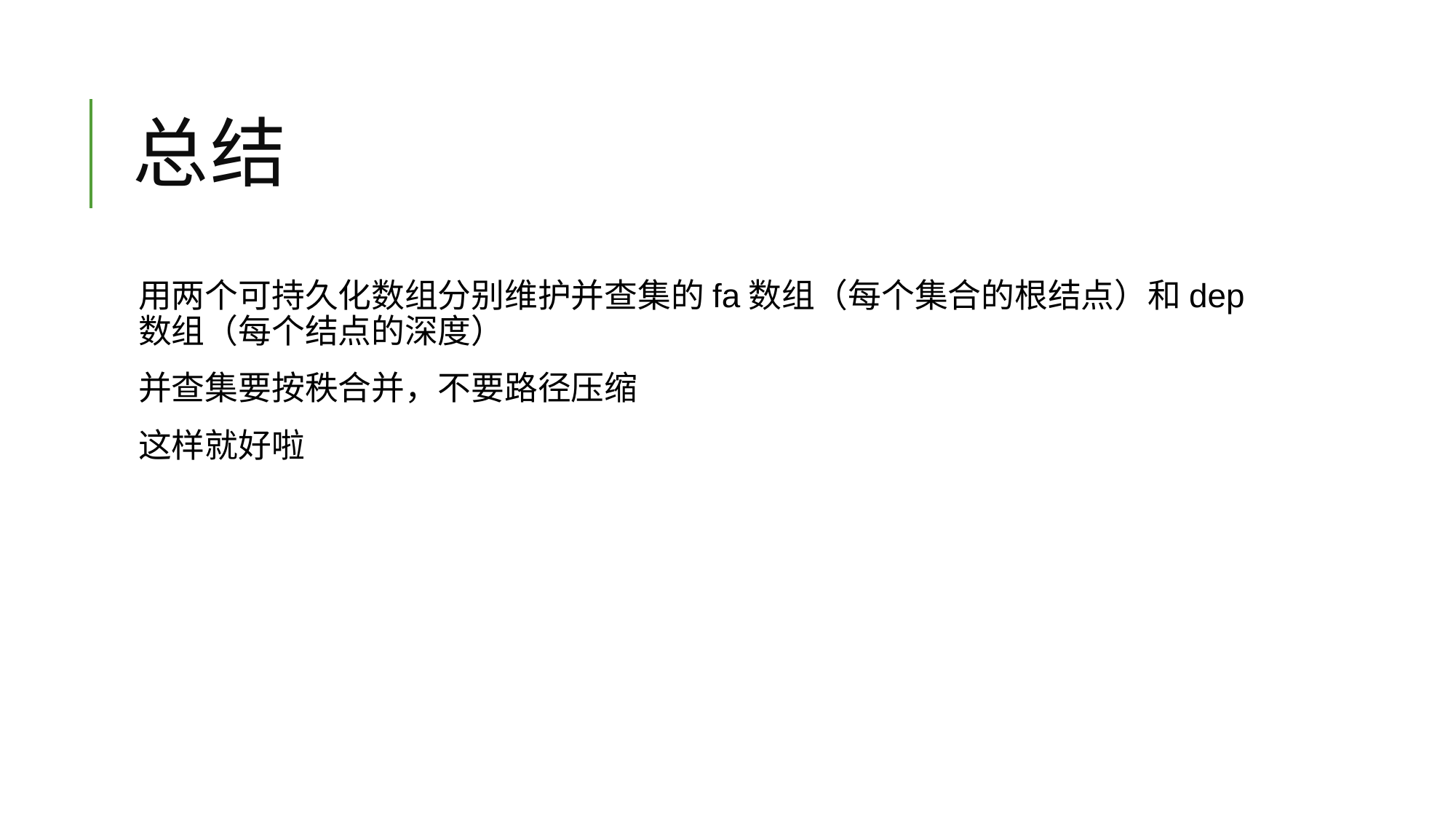

# 总结
用两个可持久化数组分别维护并查集的fa数组（每个集合的根结点）和dep数组（每个结点的深度）
并查集要按秩合并，不要路径压缩
这样就好啦